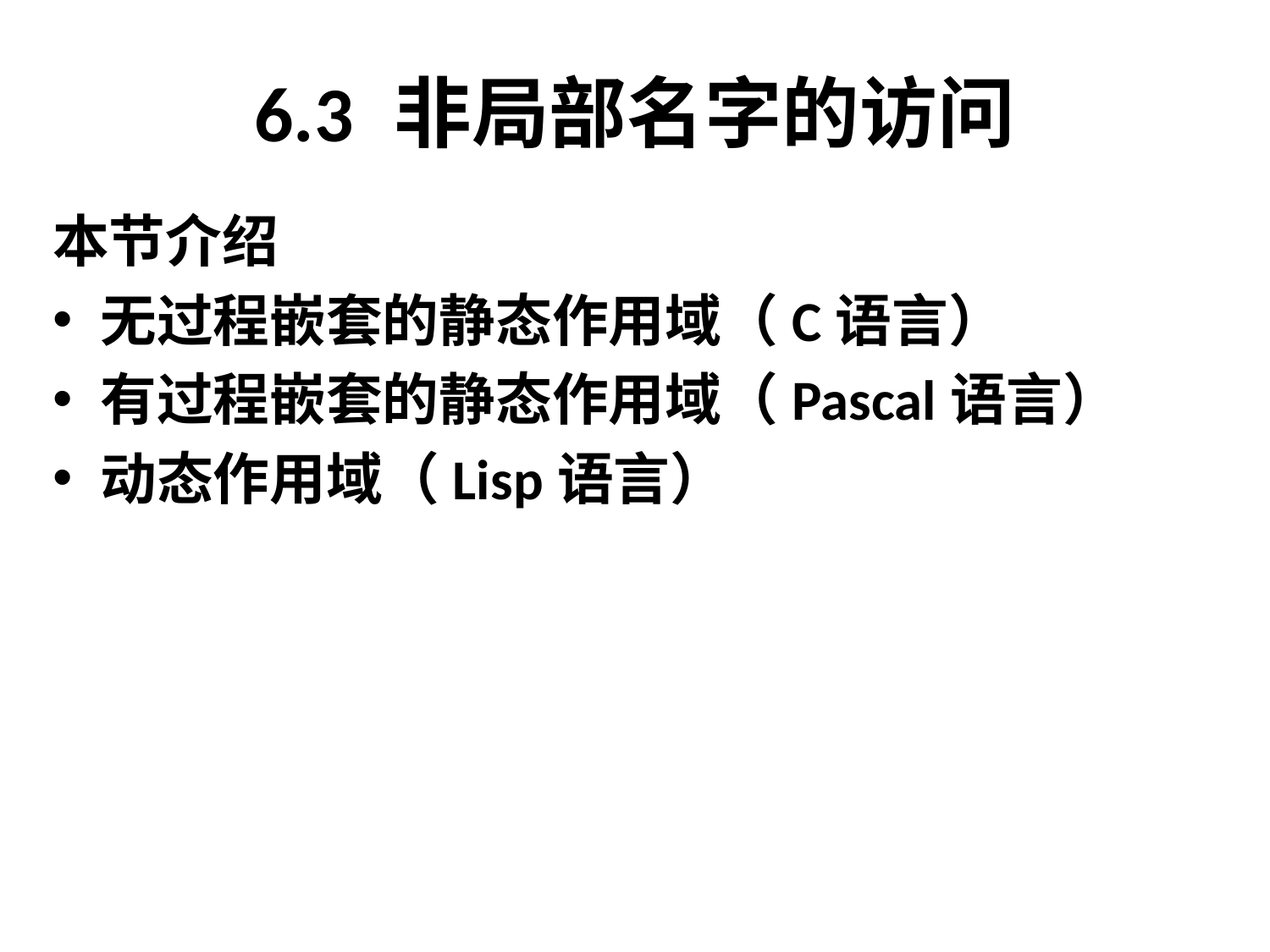

# 6.3 非局部名字的访问
本节介绍
无过程嵌套的静态作用域（C语言）
有过程嵌套的静态作用域（Pascal语言）
动态作用域（Lisp语言）